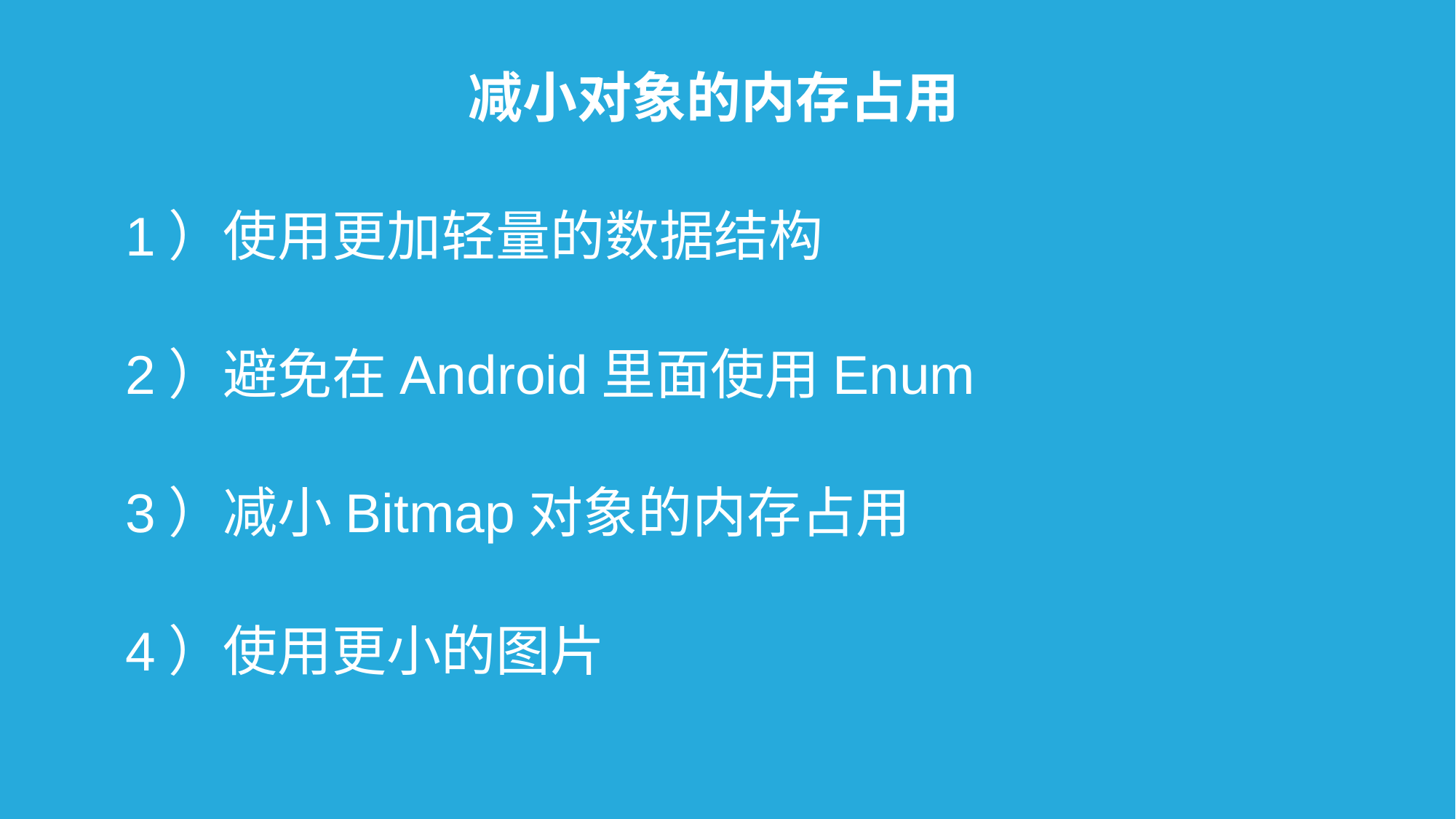

减小对象的内存占用

1）使用更加轻量的数据结构

2）避免在Android里面使用Enum

3）减小Bitmap对象的内存占用

4）使用更小的图片